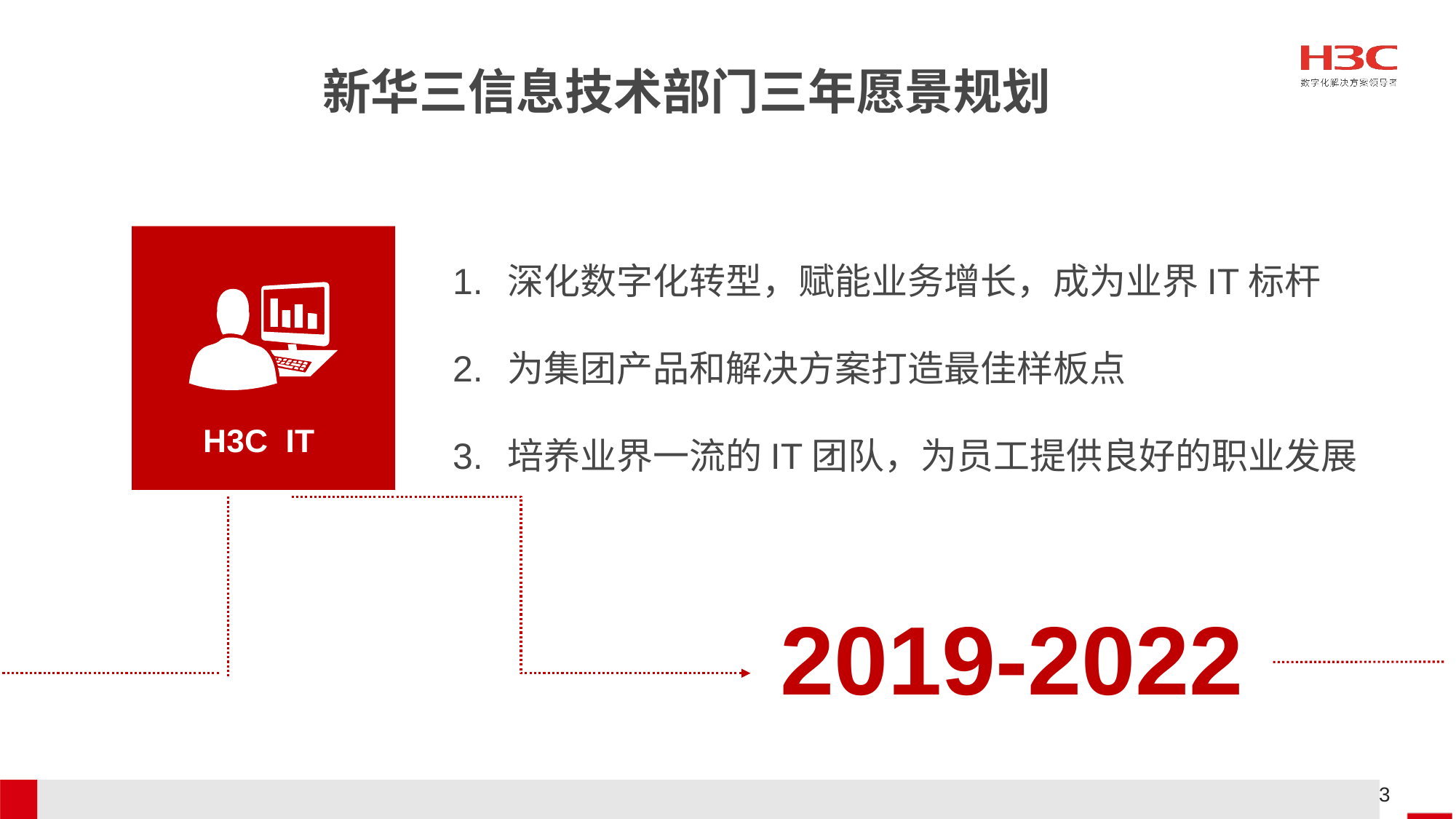

# 新华三信息技术部门三年愿景规划
深化数字化转型，赋能业务增长，成为业界IT标杆
为集团产品和解决方案打造最佳样板点
培养业界一流的IT团队，为员工提供良好的职业发展

H3C  IT
2019-2022